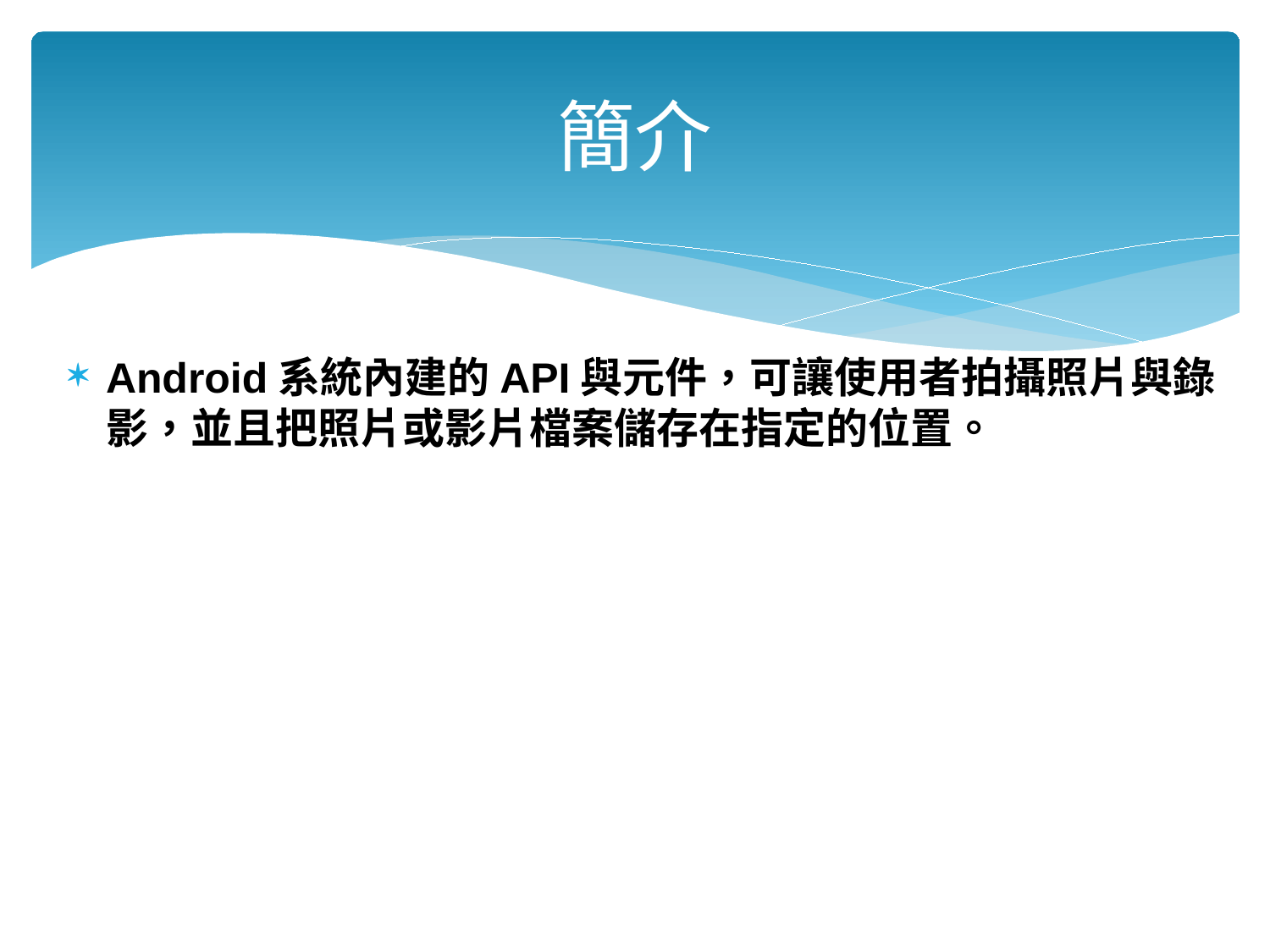

# 簡介
Android系統內建的API與元件，可讓使用者拍攝照片與錄影，並且把照片或影片檔案儲存在指定的位置。